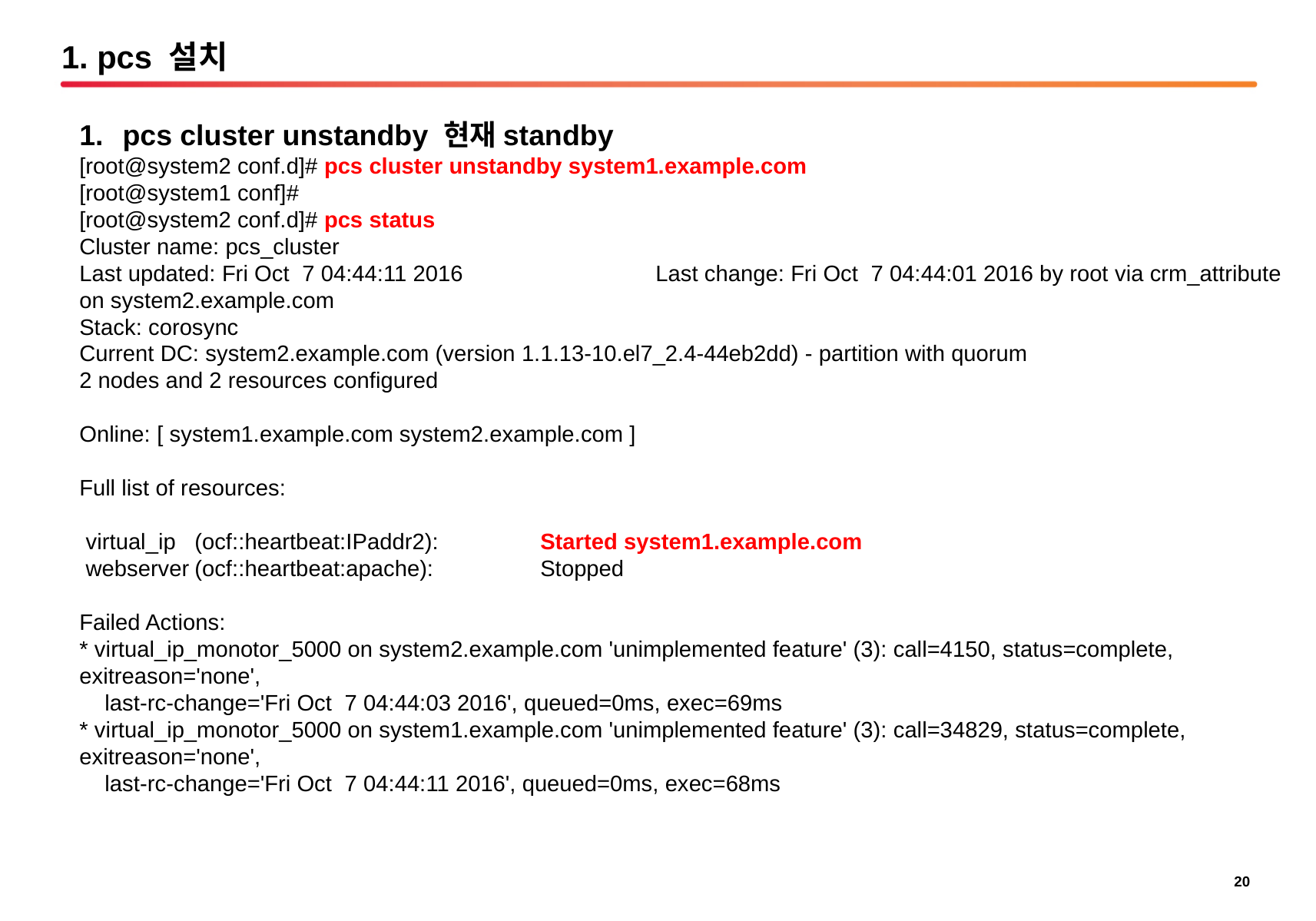

# 1. pcs 설치
pcs cluster unstandby 현재standby
[root@system2 conf.d]# pcs cluster unstandby system1.example.com
[root@system1 conf]#
[root@system2 conf.d]# pcs status
Cluster name: pcs_cluster
Last updated: Fri Oct  7 04:44:11 2016		Last change: Fri Oct  7 04:44:01 2016 by root via crm_attribute on system2.example.com
Stack: corosync
Current DC: system2.example.com (version 1.1.13-10.el7_2.4-44eb2dd) - partition with quorum
2 nodes and 2 resources configured

Online: [ system1.example.com system2.example.com ]

Full list of resources:

 virtual_ip	(ocf::heartbeat:IPaddr2):	Started system1.example.com
 webserver	(ocf::heartbeat:apache):	Stopped

Failed Actions:
* virtual_ip_monotor_5000 on system2.example.com 'unimplemented feature' (3): call=4150, status=complete, exitreason='none',
    last-rc-change='Fri Oct  7 04:44:03 2016', queued=0ms, exec=69ms
* virtual_ip_monotor_5000 on system1.example.com 'unimplemented feature' (3): call=34829, status=complete, exitreason='none',
    last-rc-change='Fri Oct  7 04:44:11 2016', queued=0ms, exec=68ms